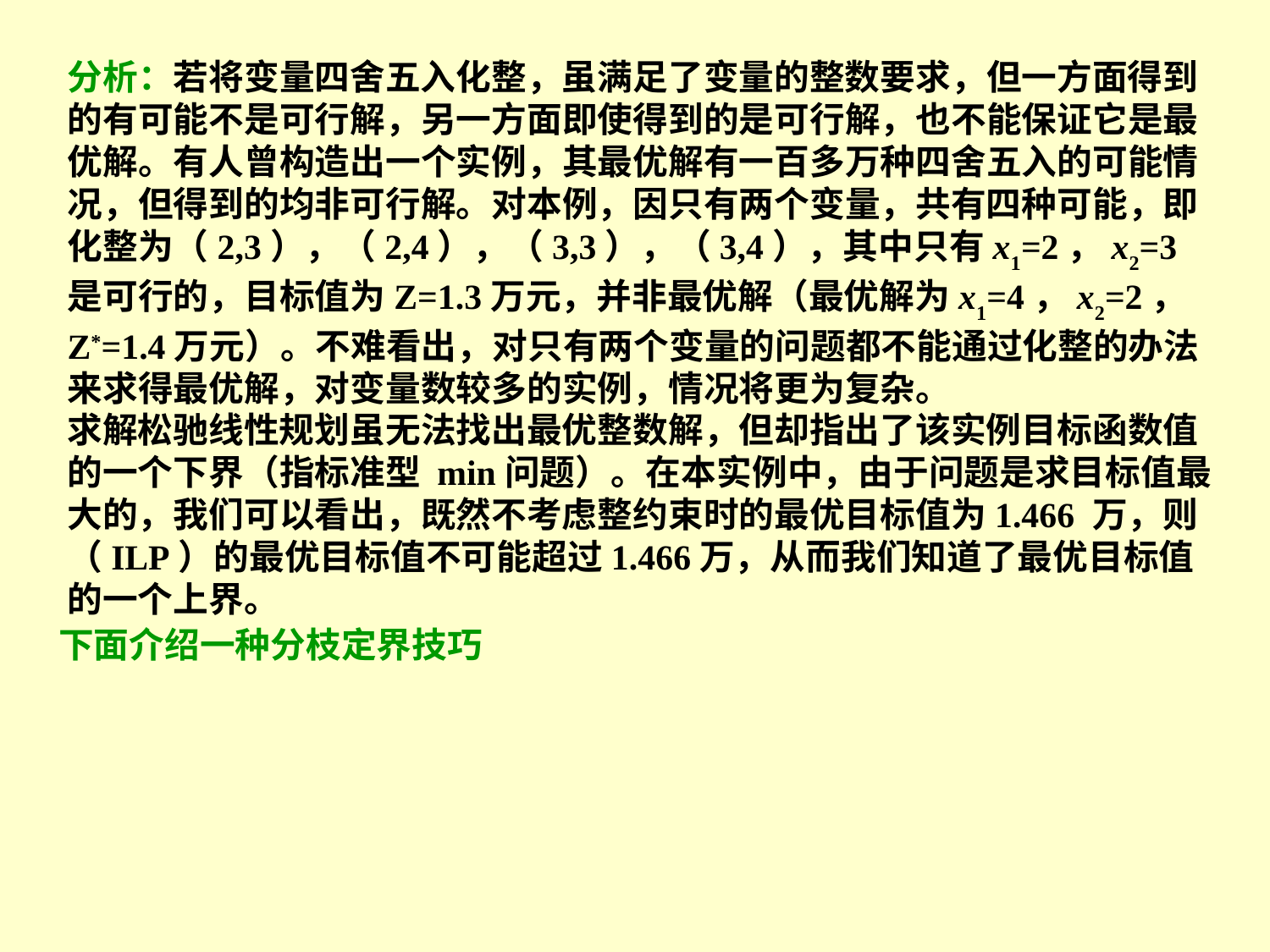

分析：若将变量四舍五入化整，虽满足了变量的整数要求，但一方面得到的有可能不是可行解，另一方面即使得到的是可行解，也不能保证它是最优解。有人曾构造出一个实例，其最优解有一百多万种四舍五入的可能情况，但得到的均非可行解。对本例，因只有两个变量，共有四种可能，即化整为（2,3），（2,4），（3,3），（3,4），其中只有x1=2，x2=3是可行的，目标值为Z=1.3万元，并非最优解（最优解为x1=4，x2=2，Z*=1.4万元）。不难看出，对只有两个变量的问题都不能通过化整的办法来求得最优解，对变量数较多的实例，情况将更为复杂。
求解松驰线性规划虽无法找出最优整数解，但却指出了该实例目标函数值的一个下界（指标准型 min问题）。在本实例中，由于问题是求目标值最大的，我们可以看出，既然不考虑整约束时的最优目标值为1.466 万，则（ILP）的最优目标值不可能超过1.466万，从而我们知道了最优目标值的一个上界。
下面介绍一种分枝定界技巧